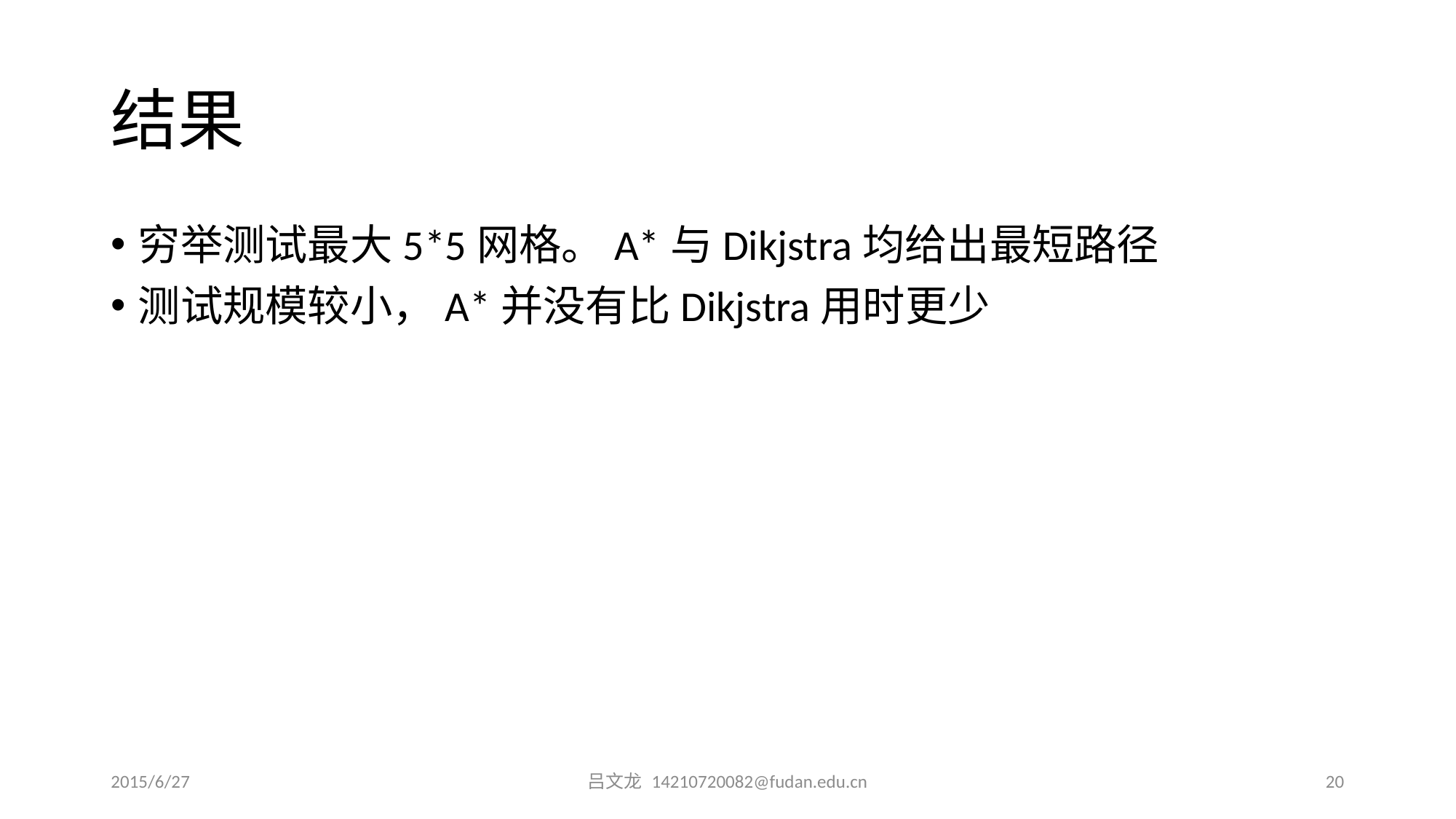

# 结果
穷举测试最大5*5网格。A*与Dikjstra均给出最短路径
测试规模较小，A*并没有比Dikjstra用时更少
2015/6/27
吕文龙 14210720082@fudan.edu.cn
20